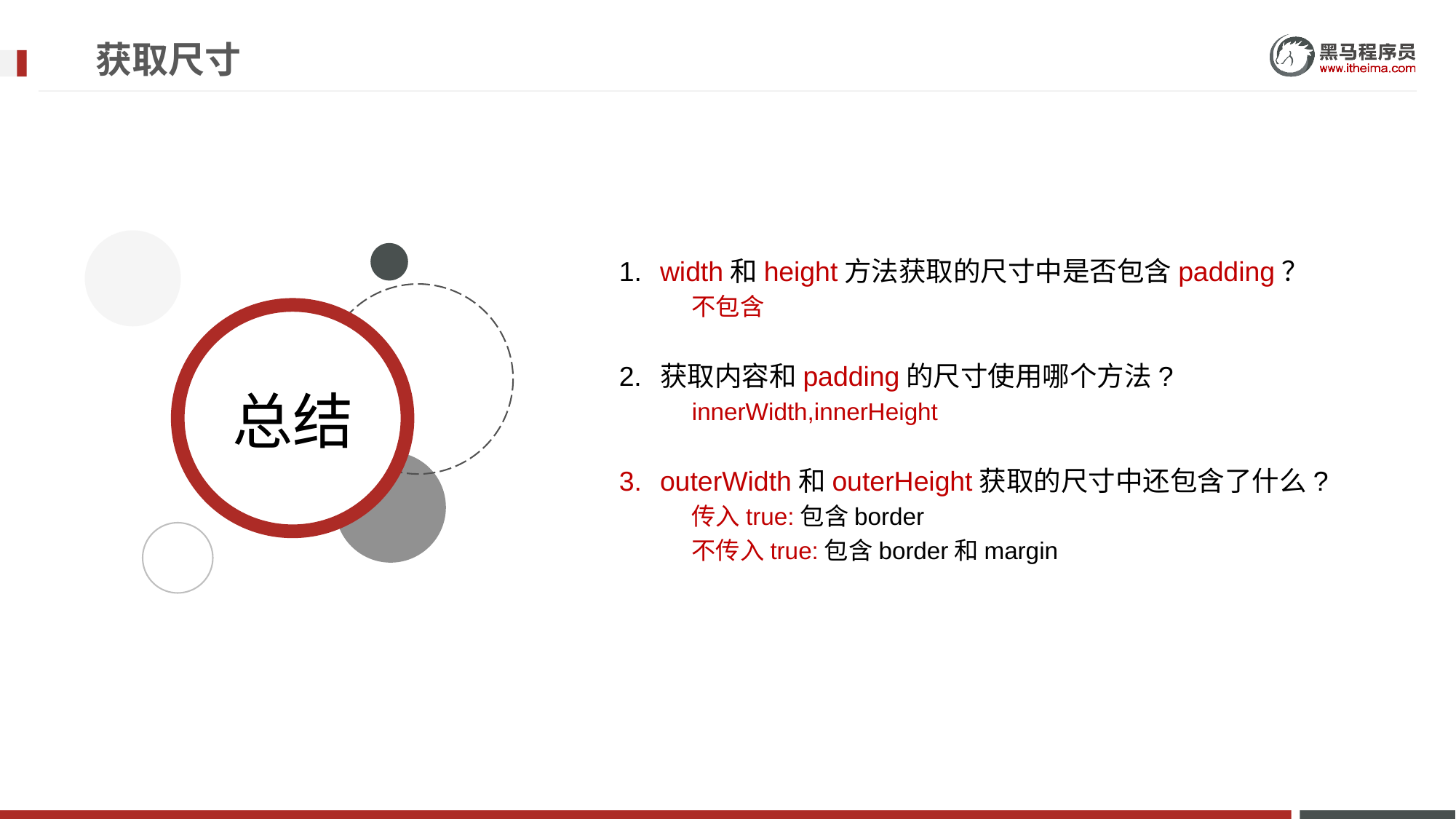

# 获取尺寸
width和height方法获取的尺寸中是否包含padding？
不包含
获取内容和padding的尺寸使用哪个方法?
innerWidth,innerHeight
outerWidth和outerHeight获取的尺寸中还包含了什么?
传入true:包含border
不传入true:包含border和margin